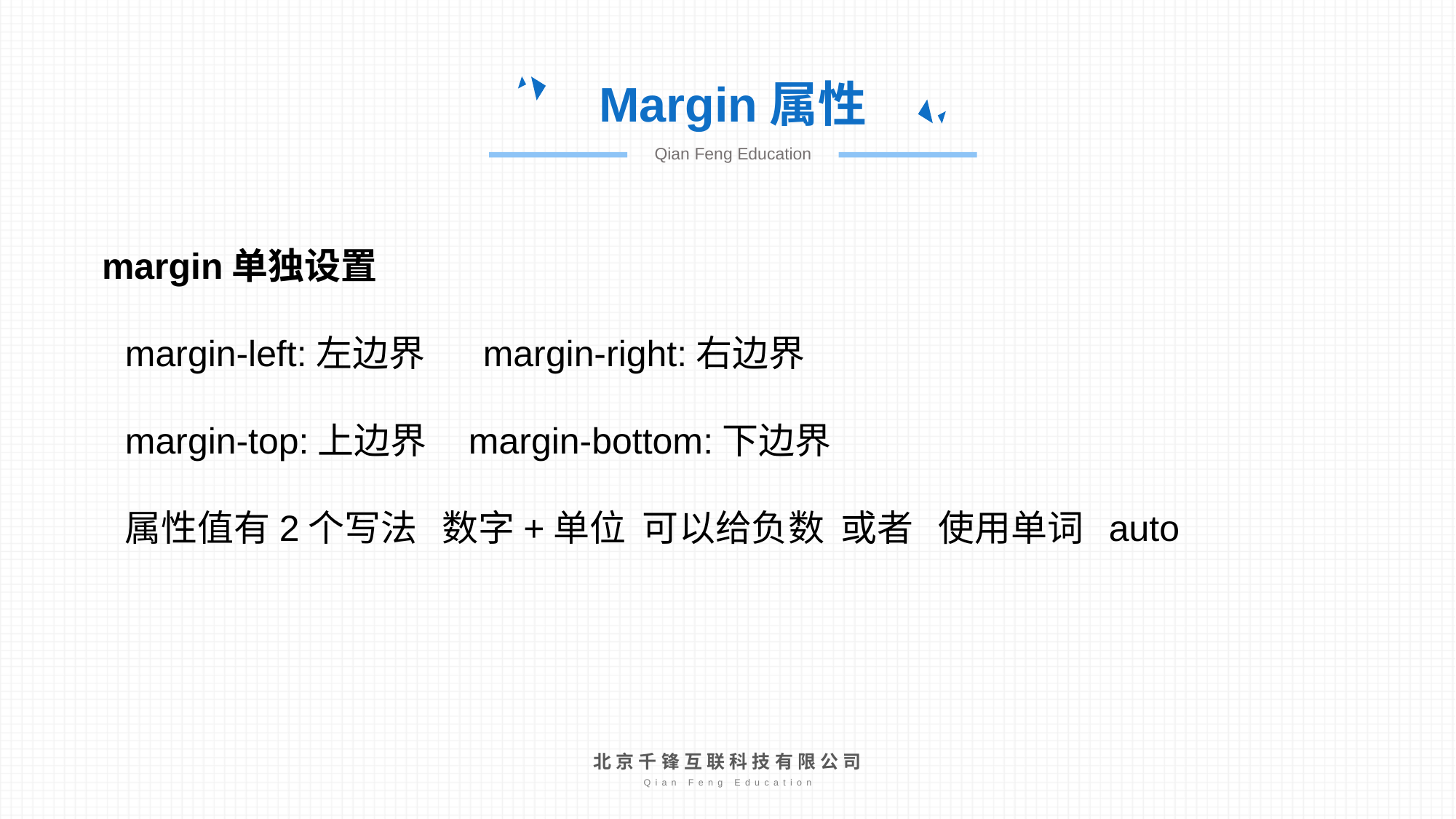

Margin属性

Qian Feng Education

margin单独设置
	margin-left:左边界      margin-right:右边界
	margin-top:上边界    margin-bottom:下边界
	属性值有2个写法   数字+单位  可以给负数  或者   使用单词  auto
北京千锋互联科技有限公司
Qian Feng Education